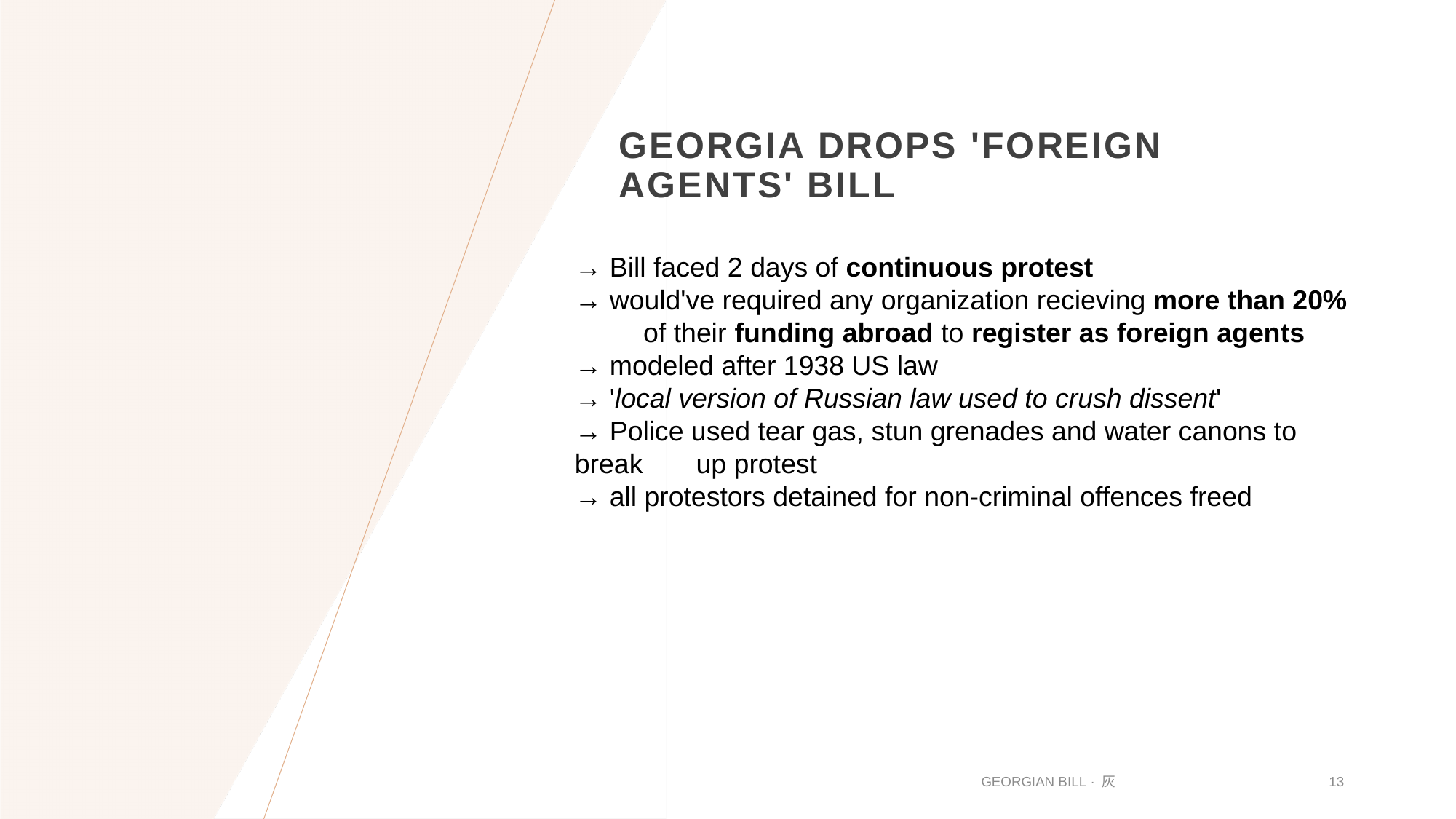

# Georgia drops 'foreign agents' bill
→ Bill faced 2 days of continuous protest
→ would've required any organization recieving more than 20%           of their funding abroad to register as foreign agents
→ modeled after 1938 US law
→ 'local version of Russian law used to crush dissent'
→ Police used tear gas, stun grenades and water canons to break       up protest
→ all protestors detained for non-criminal offences freed
Georgian bill · 灰
13